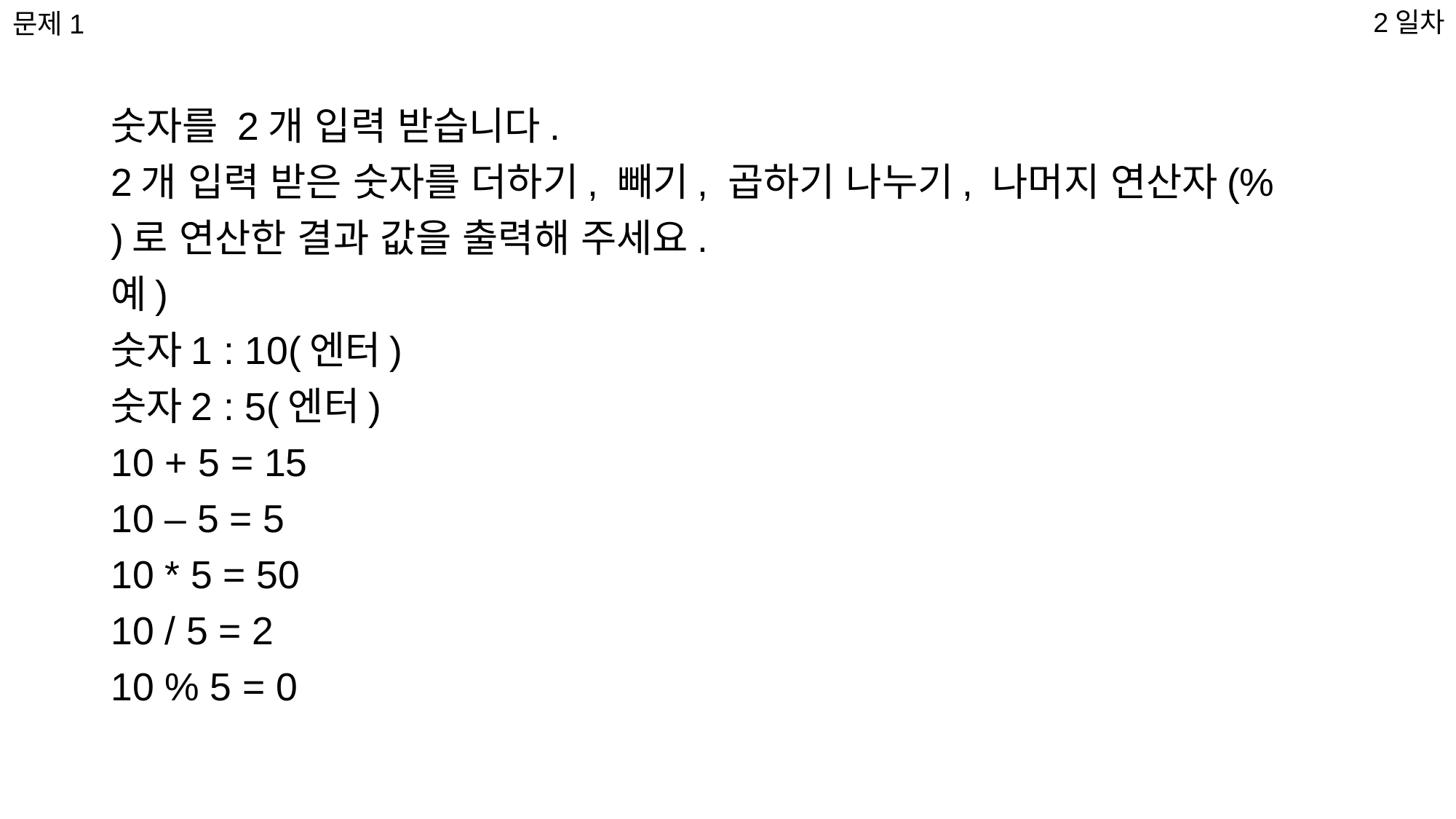

2일차
문제1
숫자를 2개 입력 받습니다.
2개 입력 받은 숫자를 더하기, 빼기, 곱하기 나누기, 나머지 연산자(%
)로 연산한 결과 값을 출력해 주세요.
예)
숫자1 : 10(엔터)
숫자2 : 5(엔터)
10 + 5 = 15
10 – 5 = 5
10 * 5 = 50
10 / 5 = 2
10 % 5 = 0